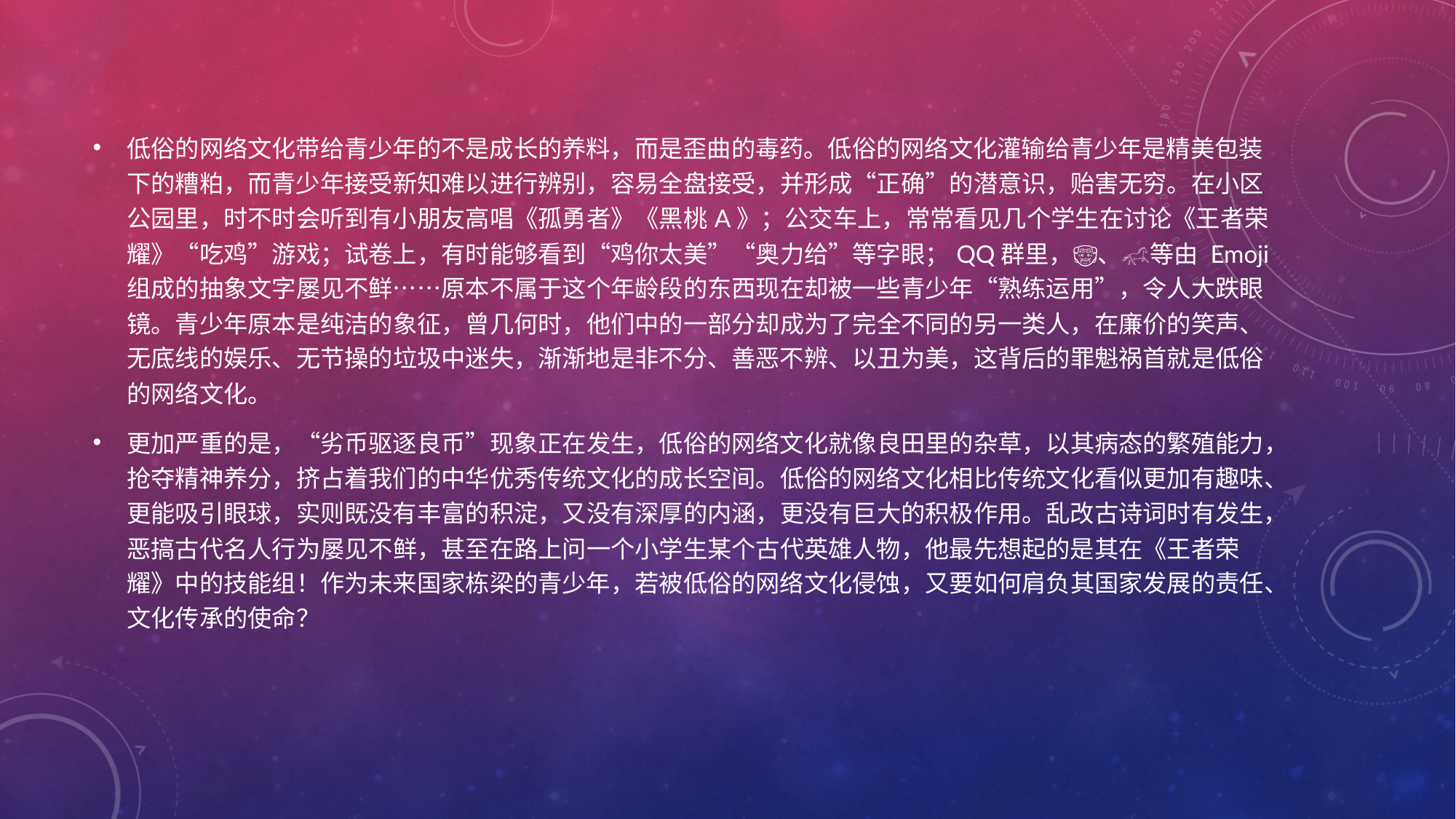

低俗的网络文化带给青少年的不是成长的养料，而是歪曲的毒药。低俗的网络文化灌输给青少年是精美包装下的糟粕，而青少年接受新知难以进行辨别，容易全盘接受，并形成“正确”的潜意识，贻害无穷。在小区公园里，时不时会听到有小朋友高唱《孤勇者》《黑桃A》；公交车上，常常看见几个学生在讨论《王者荣耀》“吃鸡”游戏；试卷上，有时能够看到“鸡你太美”“奥力给”等字眼；QQ群里，👴、🐎等由 Emoji 组成的抽象文字屡见不鲜……原本不属于这个年龄段的东西现在却被一些青少年“熟练运用”，令人大跌眼镜。青少年原本是纯洁的象征，曾几何时，他们中的一部分却成为了完全不同的另一类人，在廉价的笑声、无底线的娱乐、无节操的垃圾中迷失，渐渐地是非不分、善恶不辨、以丑为美，这背后的罪魁祸首就是低俗的网络文化。
更加严重的是，“劣币驱逐良币”现象正在发生，低俗的网络文化就像良田里的杂草，以其病态的繁殖能力，抢夺精神养分，挤占着我们的中华优秀传统文化的成长空间。低俗的网络文化相比传统文化看似更加有趣味、更能吸引眼球，实则既没有丰富的积淀，又没有深厚的内涵，更没有巨大的积极作用。乱改古诗词时有发生，恶搞古代名人行为屡见不鲜，甚至在路上问一个小学生某个古代英雄人物，他最先想起的是其在《王者荣耀》中的技能组！作为未来国家栋梁的青少年，若被低俗的网络文化侵蚀，又要如何肩负其国家发展的责任、文化传承的使命？